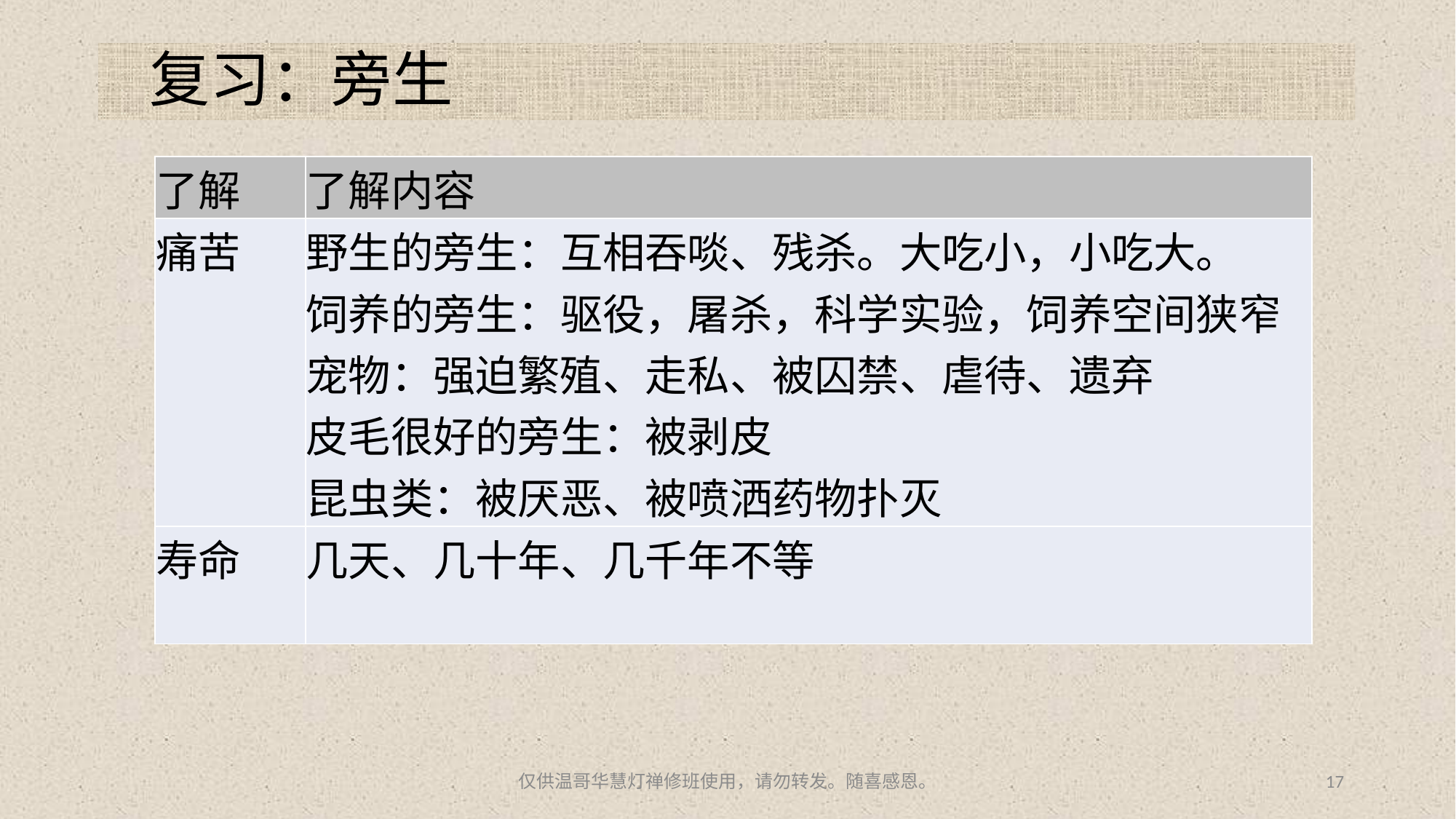

# 复习：旁生
| 了解 | 了解内容 |
| --- | --- |
| 痛苦 | 野生的旁生：互相吞啖、残杀。大吃小，小吃大。 饲养的旁生：驱役，屠杀，科学实验，饲养空间狭窄 宠物：强迫繁殖、走私、被囚禁、虐待、遗弃 皮毛很好的旁生：被剥皮 昆虫类：被厌恶、被喷洒药物扑灭 |
| 寿命 | 几天、几十年、几千年不等 |
仅供温哥华慧灯禅修班使用，请勿转发。随喜感恩。
17